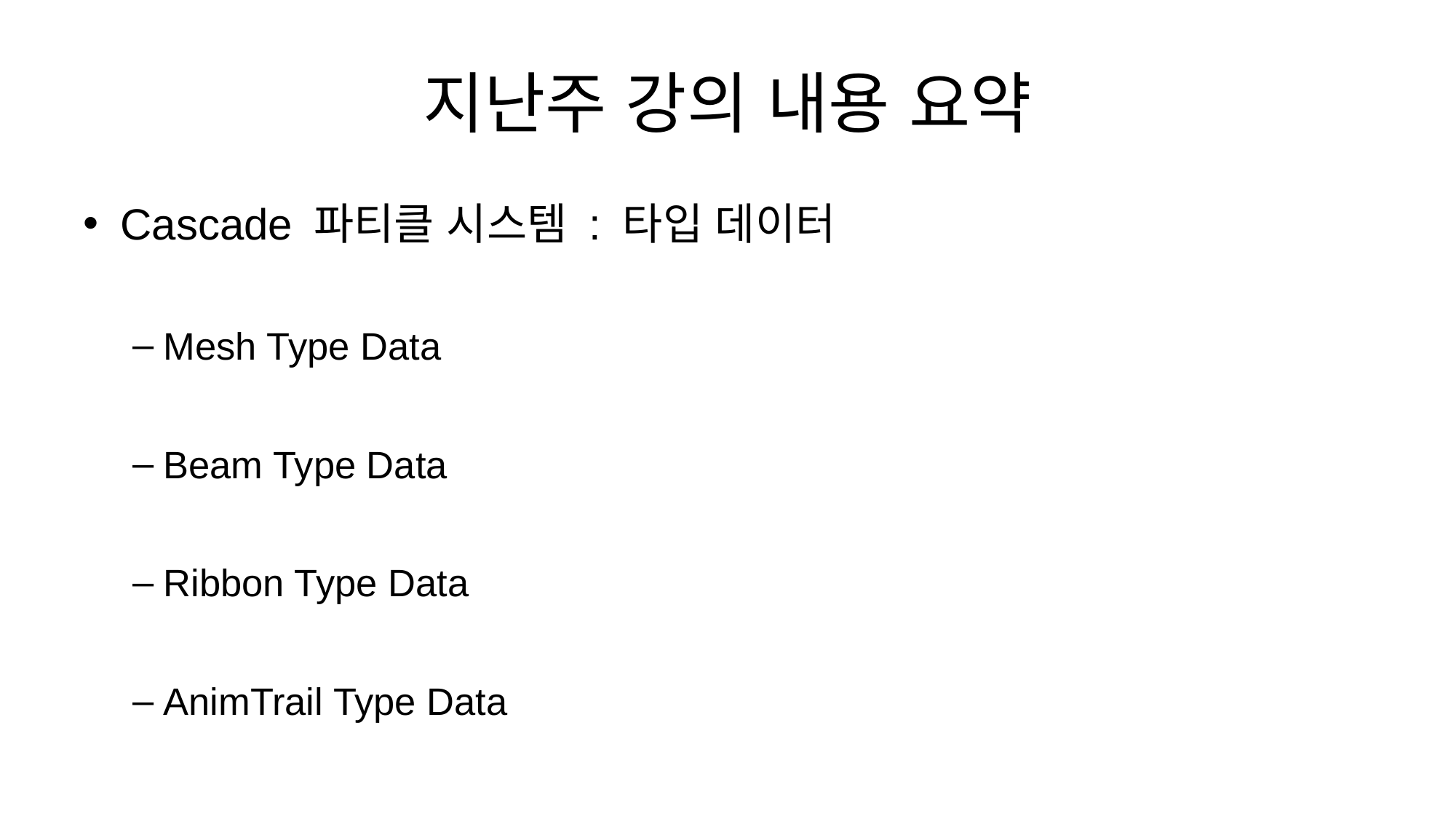

# 지난주 강의 내용 요약
Cascade 파티클 시스템 : 타입 데이터

Mesh Type Data

Beam Type Data

Ribbon Type Data

AnimTrail Type Data